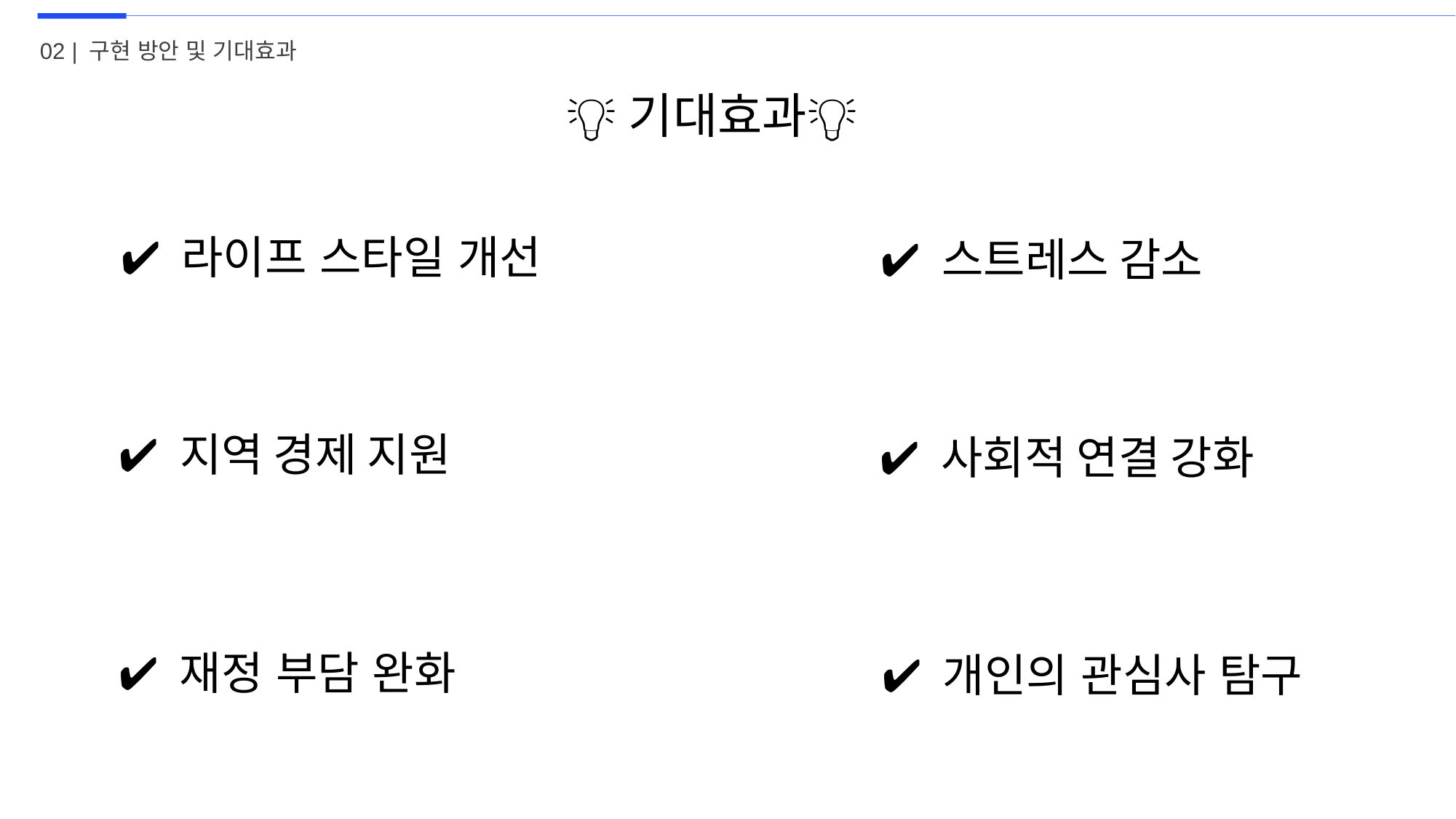

02 | 구현 방안 및 기대효과
💡기대효과💡

✔️ 라이프 스타일 개선
✔️ 스트레스 감소
✔️ 지역 경제 지원
✔️ 사회적 연결 강화
✔️ 재정 부담 완화
✔️ 개인의 관심사 탐구